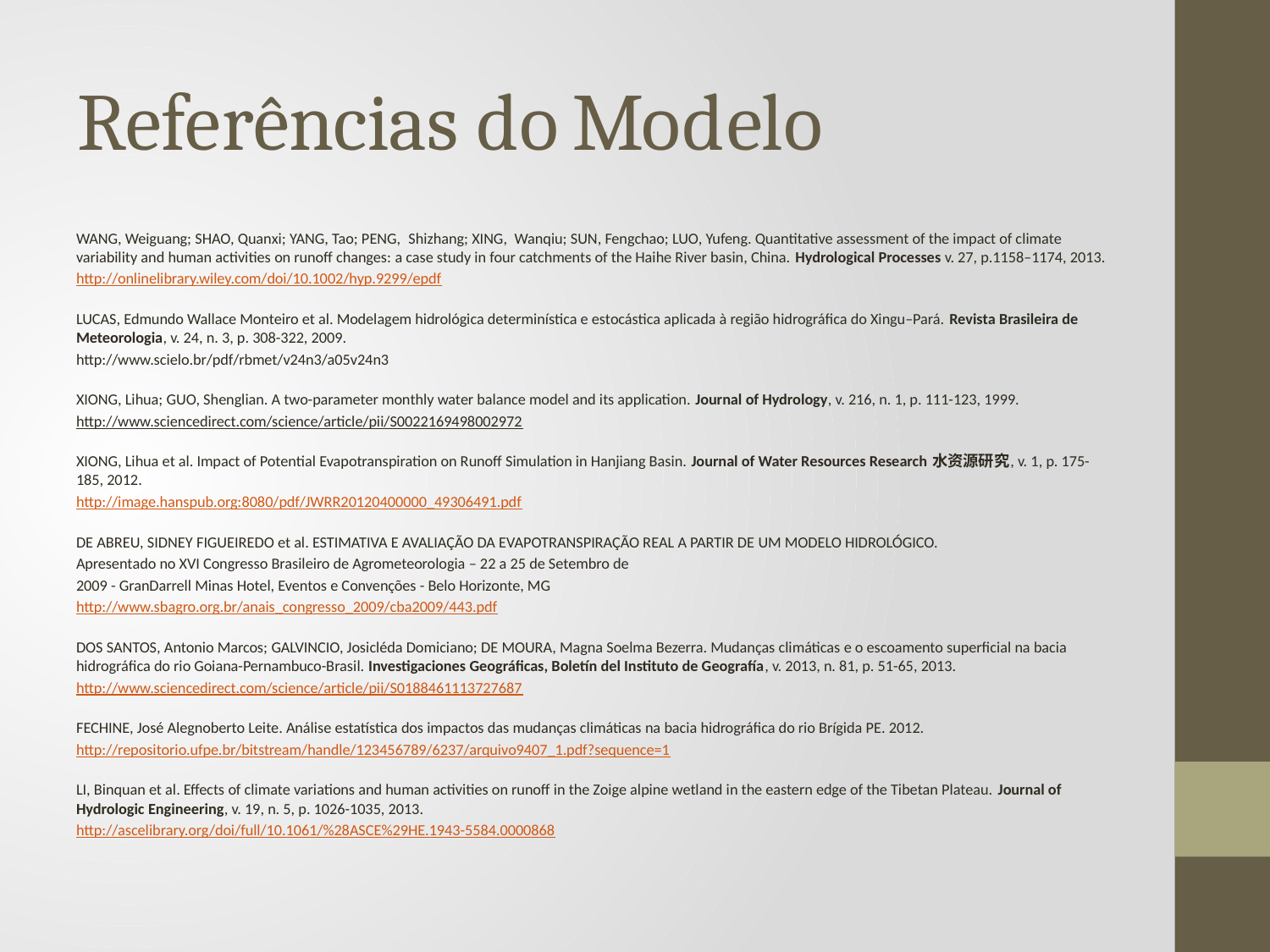

# Referências do Modelo
WANG, Weiguang; SHAO, Quanxi; YANG, Tao; PENG,  Shizhang; XING,  Wanqiu; SUN, Fengchao; LUO, Yufeng. Quantitative assessment of the impact of climate variability and human activities on runoff changes: a case study in four catchments of the Haihe River basin, China. Hydrological Processes v. 27, p.1158–1174, 2013.
http://onlinelibrary.wiley.com/doi/10.1002/hyp.9299/epdf
LUCAS, Edmundo Wallace Monteiro et al. Modelagem hidrológica determinística e estocástica aplicada à região hidrográfica do Xingu–Pará. Revista Brasileira de Meteorologia, v. 24, n. 3, p. 308-322, 2009.
http://www.scielo.br/pdf/rbmet/v24n3/a05v24n3
XIONG, Lihua; GUO, Shenglian. A two-parameter monthly water balance model and its application. Journal of Hydrology, v. 216, n. 1, p. 111-123, 1999.
http://www.sciencedirect.com/science/article/pii/S0022169498002972
XIONG, Lihua et al. Impact of Potential Evapotranspiration on Runoff Simulation in Hanjiang Basin. Journal of Water Resources Research 水资源研究, v. 1, p. 175-185, 2012.
http://image.hanspub.org:8080/pdf/JWRR20120400000_49306491.pdf
DE ABREU, SIDNEY FIGUEIREDO et al. ESTIMATIVA E AVALIAÇÃO DA EVAPOTRANSPIRAÇÃO REAL A PARTIR DE UM MODELO HIDROLÓGICO.
Apresentado no XVI Congresso Brasileiro de Agrometeorologia – 22 a 25 de Setembro de
2009 - GranDarrell Minas Hotel, Eventos e Convenções - Belo Horizonte, MG
http://www.sbagro.org.br/anais_congresso_2009/cba2009/443.pdf
DOS SANTOS, Antonio Marcos; GALVINCIO, Josicléda Domiciano; DE MOURA, Magna Soelma Bezerra. Mudanças climáticas e o escoamento superficial na bacia hidrográfica do rio Goiana-Pernambuco-Brasil. Investigaciones Geográficas, Boletín del Instituto de Geografía, v. 2013, n. 81, p. 51-65, 2013.
http://www.sciencedirect.com/science/article/pii/S0188461113727687
FECHINE, José Alegnoberto Leite. Análise estatística dos impactos das mudanças climáticas na bacia hidrográfica do rio Brígida PE. 2012.
http://repositorio.ufpe.br/bitstream/handle/123456789/6237/arquivo9407_1.pdf?sequence=1
LI, Binquan et al. Effects of climate variations and human activities on runoff in the Zoige alpine wetland in the eastern edge of the Tibetan Plateau. Journal of Hydrologic Engineering, v. 19, n. 5, p. 1026-1035, 2013.
http://ascelibrary.org/doi/full/10.1061/%28ASCE%29HE.1943-5584.0000868